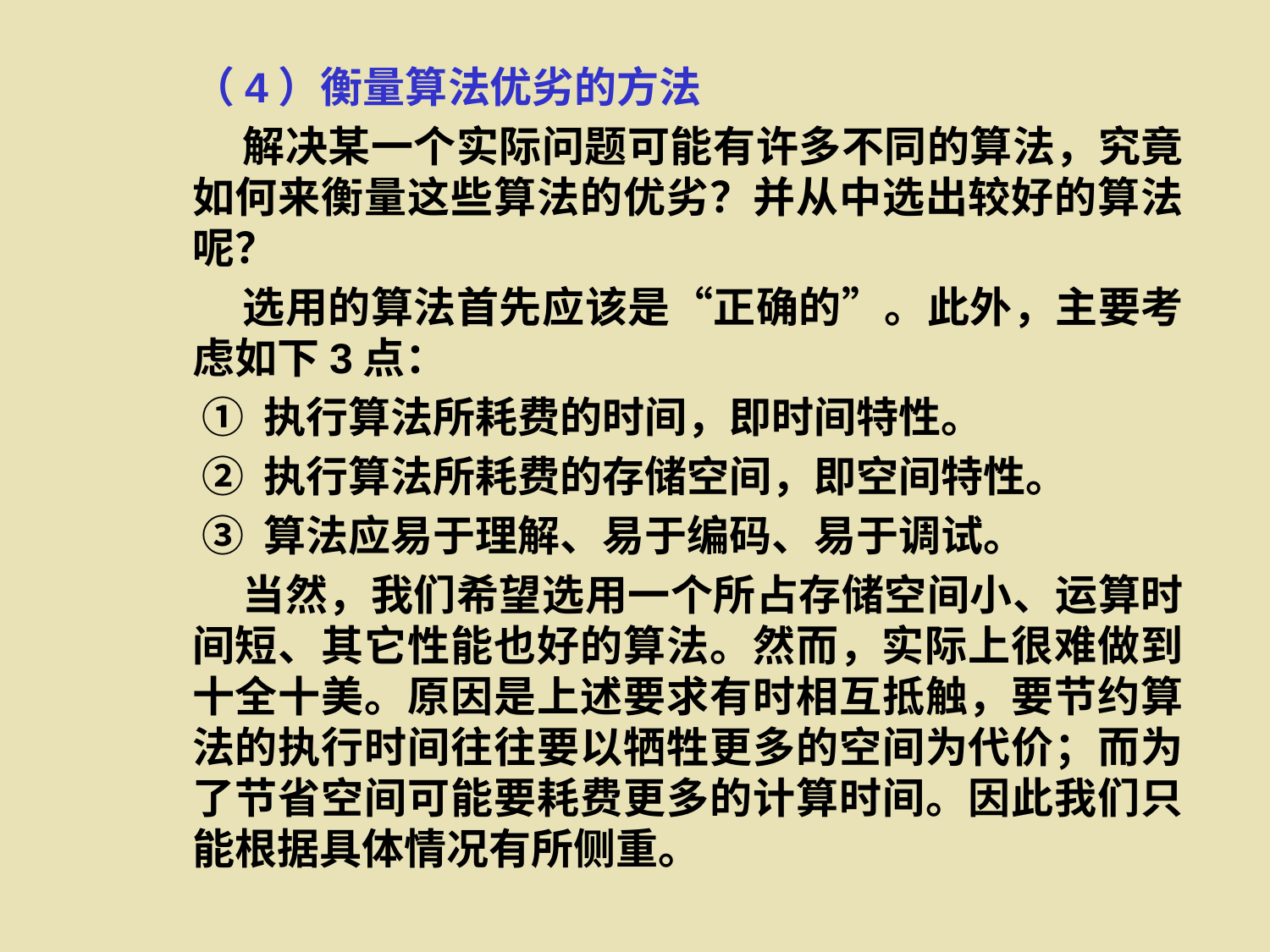

（4）衡量算法优劣的方法
    解决某一个实际问题可能有许多不同的算法，究竟如何来衡量这些算法的优劣？并从中选出较好的算法呢？
    选用的算法首先应该是“正确的”。此外，主要考虑如下3点：
 ① 执行算法所耗费的时间，即时间特性。
 ② 执行算法所耗费的存储空间，即空间特性。
 ③ 算法应易于理解、易于编码、易于调试。
    当然，我们希望选用一个所占存储空间小、运算时间短、其它性能也好的算法。然而，实际上很难做到十全十美。原因是上述要求有时相互抵触，要节约算法的执行时间往往要以牺牲更多的空间为代价；而为了节省空间可能要耗费更多的计算时间。因此我们只能根据具体情况有所侧重。